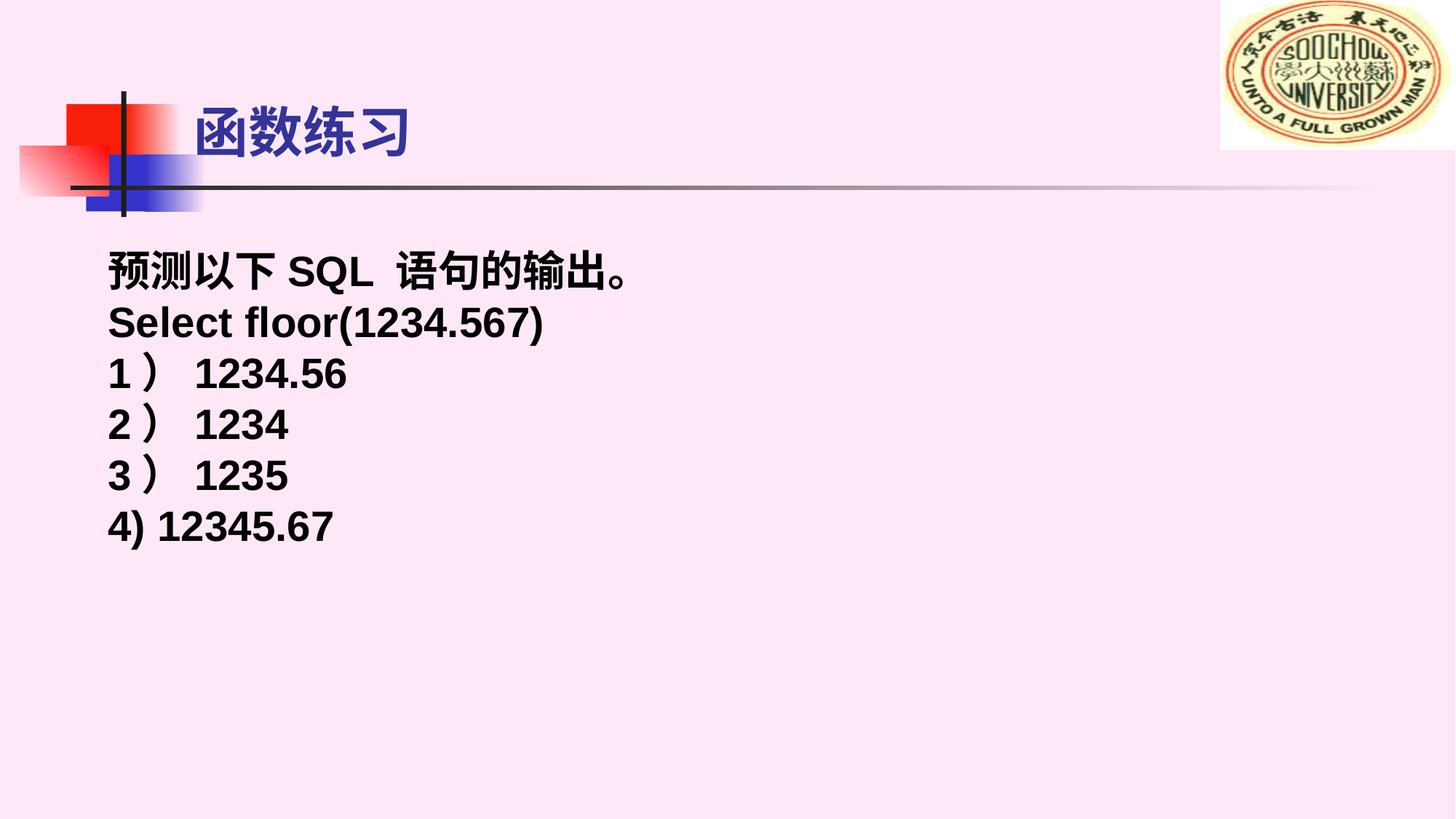

# 函数练习
预测以下SQL 语句的输出。
Select floor(1234.567)
1）1234.56
2）1234
3）1235
4) 12345.67